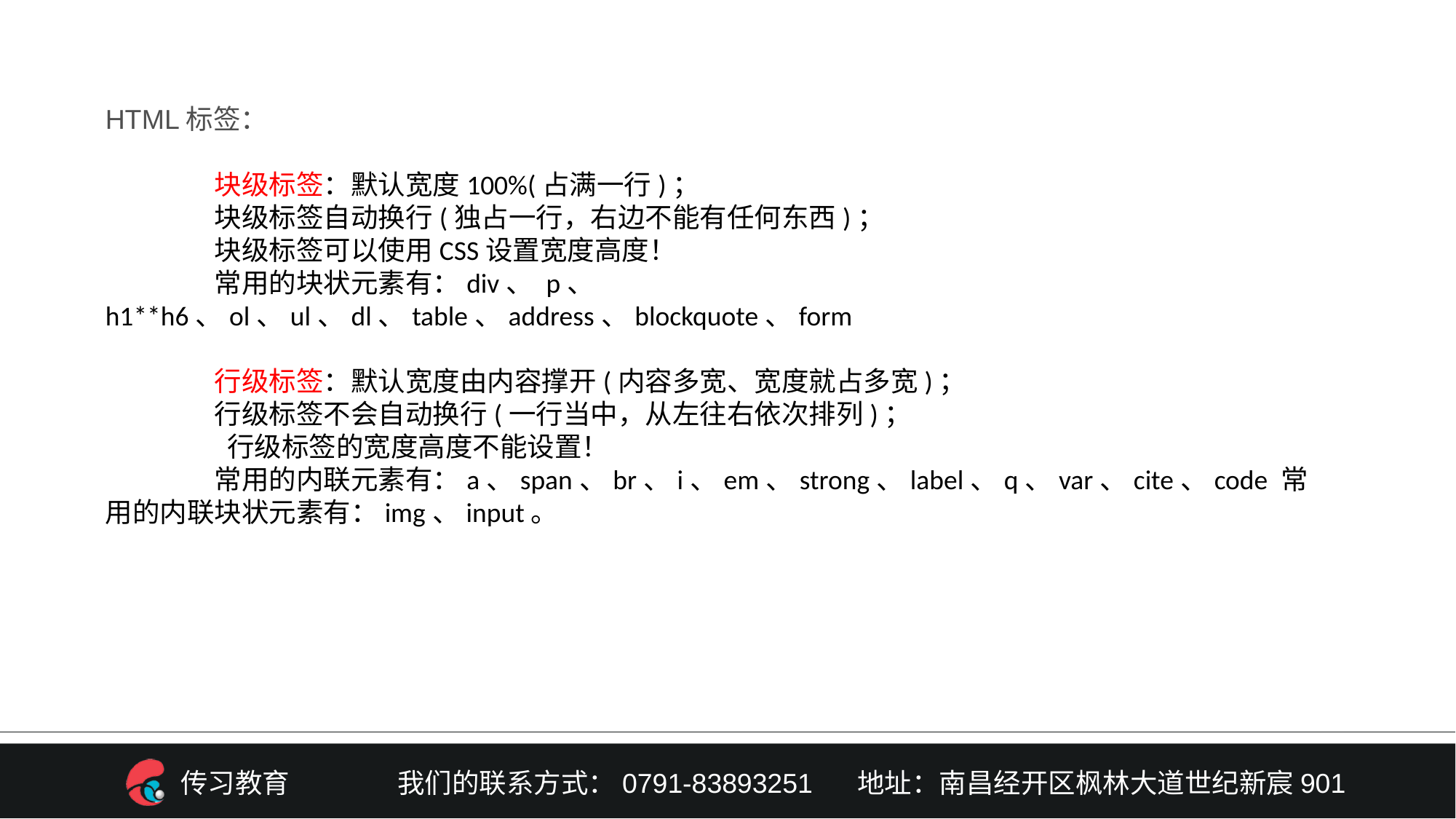

HTML标签：

	块级标签：默认宽度100%(占满一行)；
	块级标签自动换行(独占一行，右边不能有任何东西)；
	块级标签可以使用CSS设置宽度高度！
	常用的块状元素有：div、 p、 h1**h6、ol、ul、dl、table、address、blockquote、form

	行级标签：默认宽度由内容撑开(内容多宽、宽度就占多宽)；
	行级标签不会自动换行(一行当中，从左往右依次排列)；
	 行级标签的宽度高度不能设置！
	常用的内联元素有：a、span、br、i、em、strong、label、q、var、cite、code 常用的内联块状元素有：img、input。